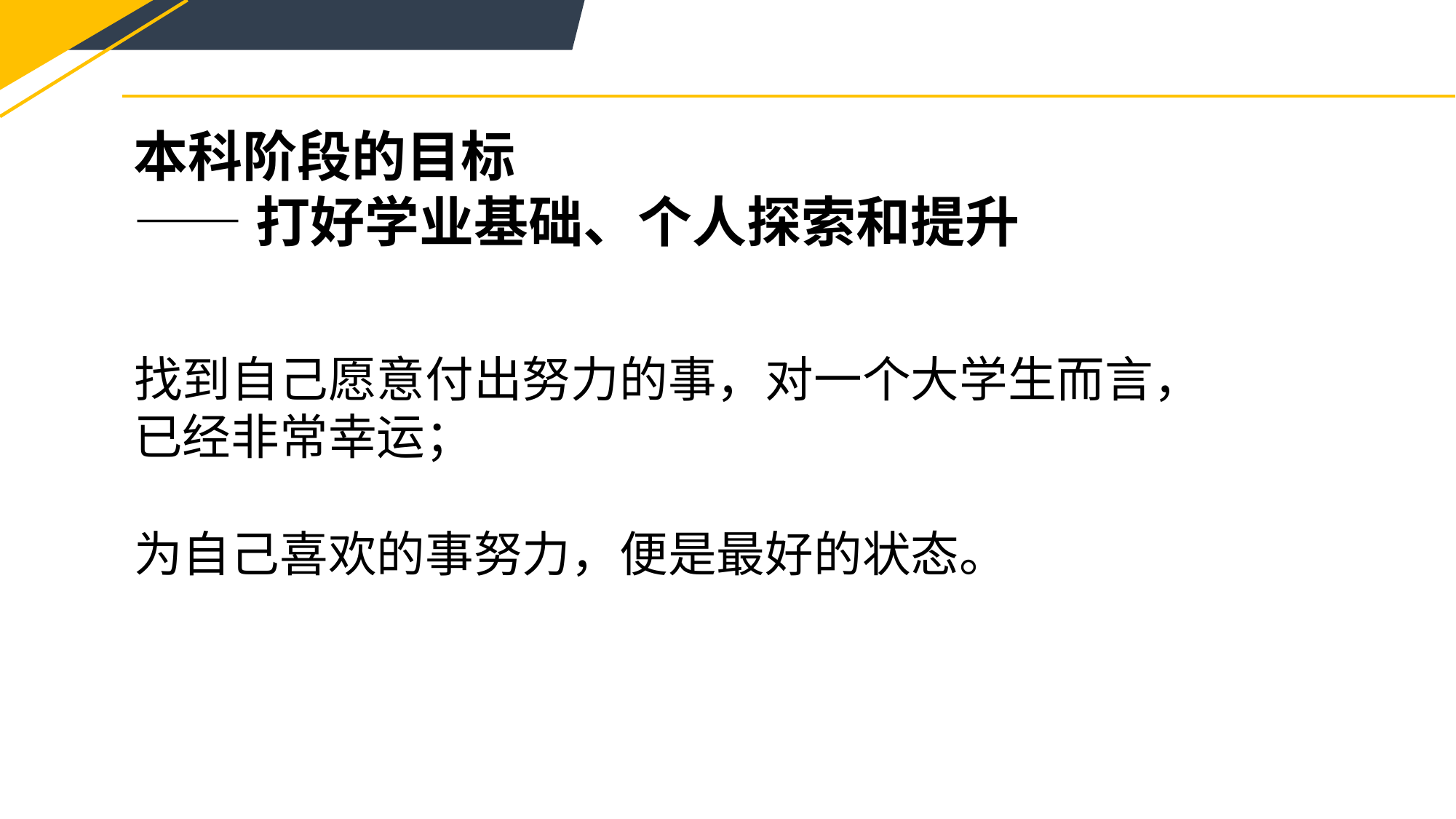

本科阶段的目标
——打好学业基础、个人探索和提升

找到自己愿意付出努力的事，对一个大学生而言，已经非常幸运；

为自己喜欢的事努力，便是最好的状态。